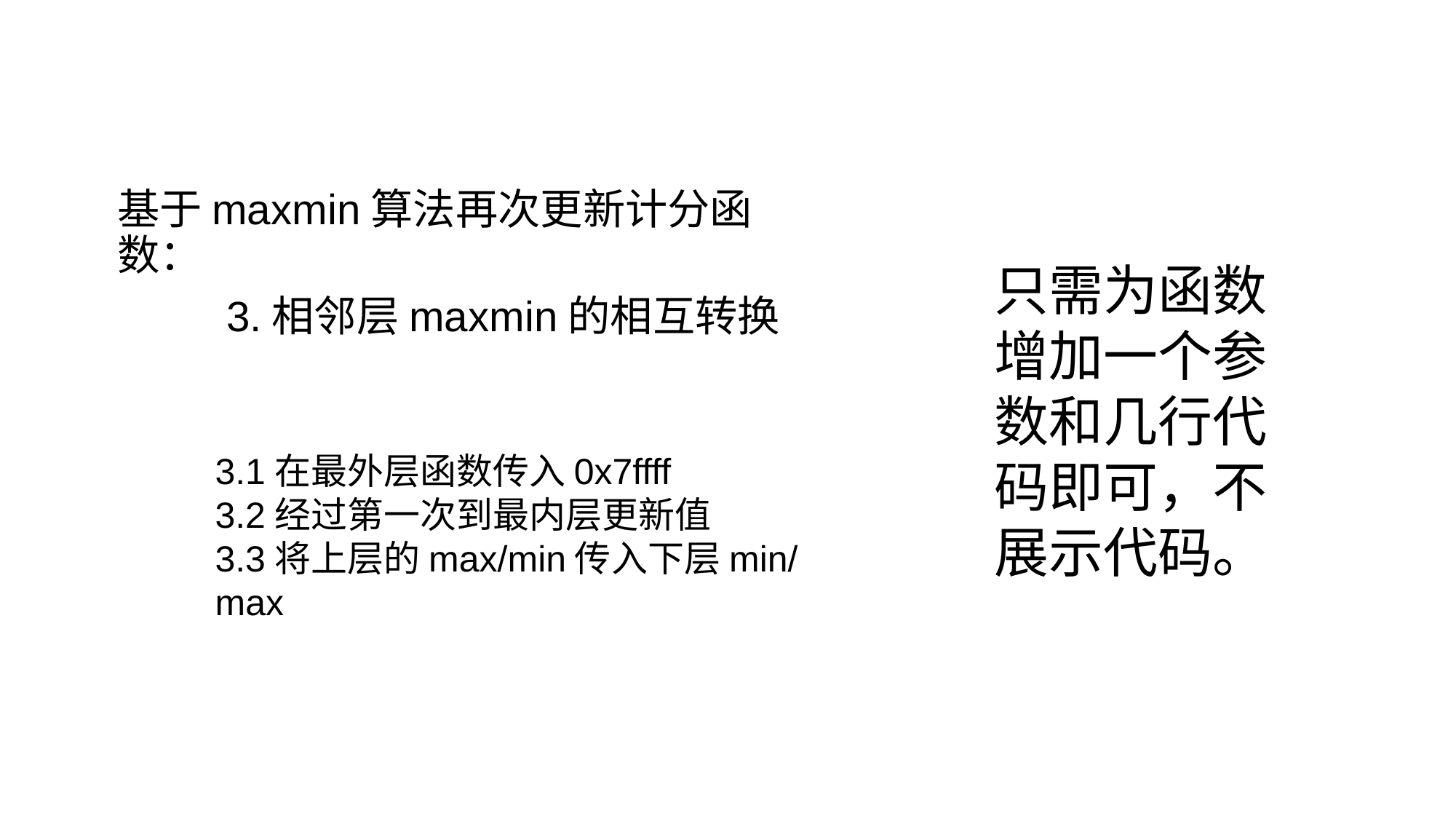

基于maxmin算法再次更新计分函数：
	3.相邻层maxmin的相互转换

只需为函数增加一个参数和几行代码即可，不展示代码。
3.1在最外层函数传入0x7ffff
3.2经过第一次到最内层更新值
3.3将上层的max/min传入下层min/max